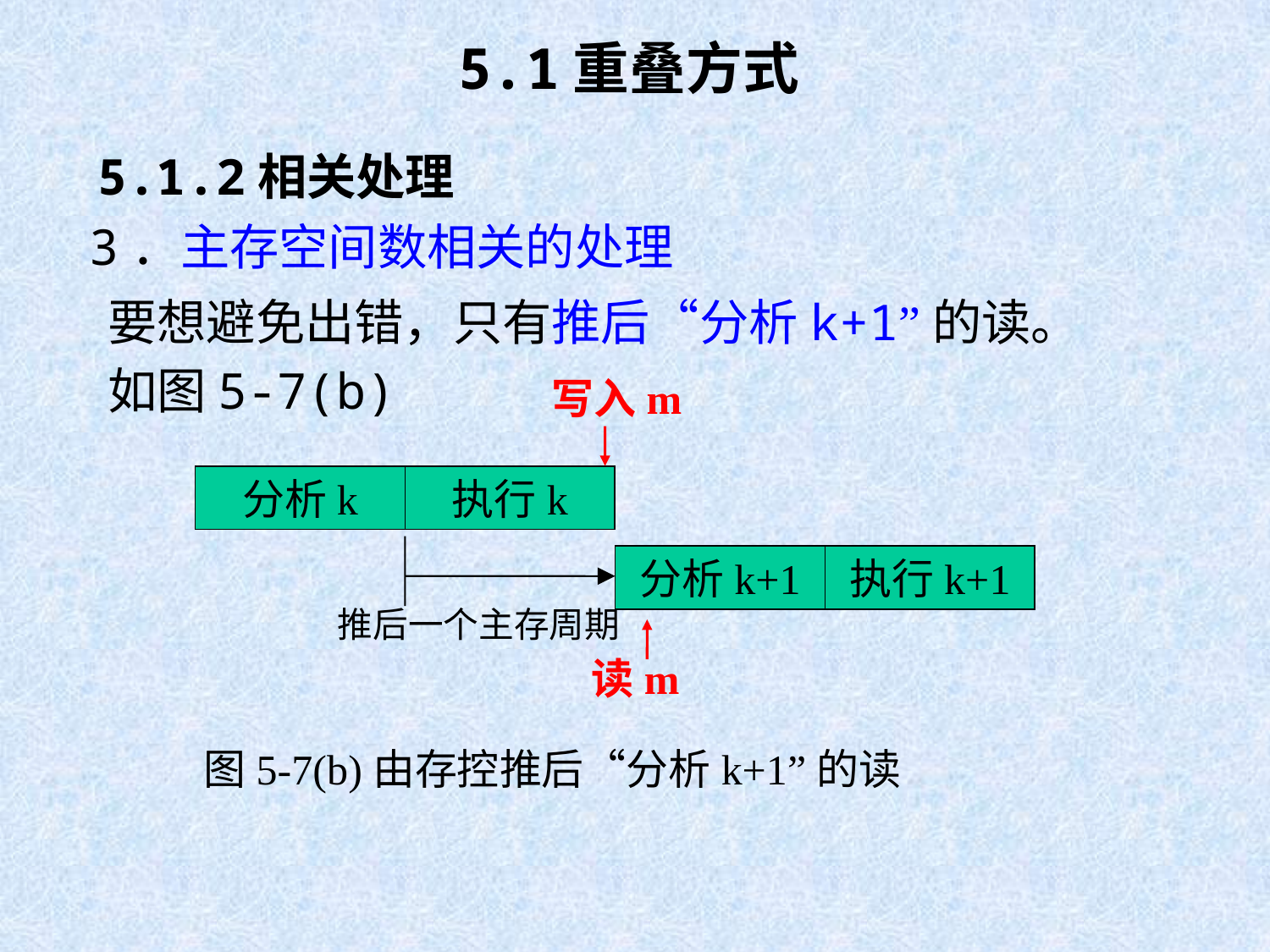

# 5.1重叠方式
5.1.2相关处理
3．主存空间数相关的处理
要想避免出错，只有推后“分析k+1”的读。
如图5-7(b)
写入m

分析k
执行k
分析k+1
执行k+1

读m
图5-7(b)由存控推后“分析k+1”的读

推后一个主存周期